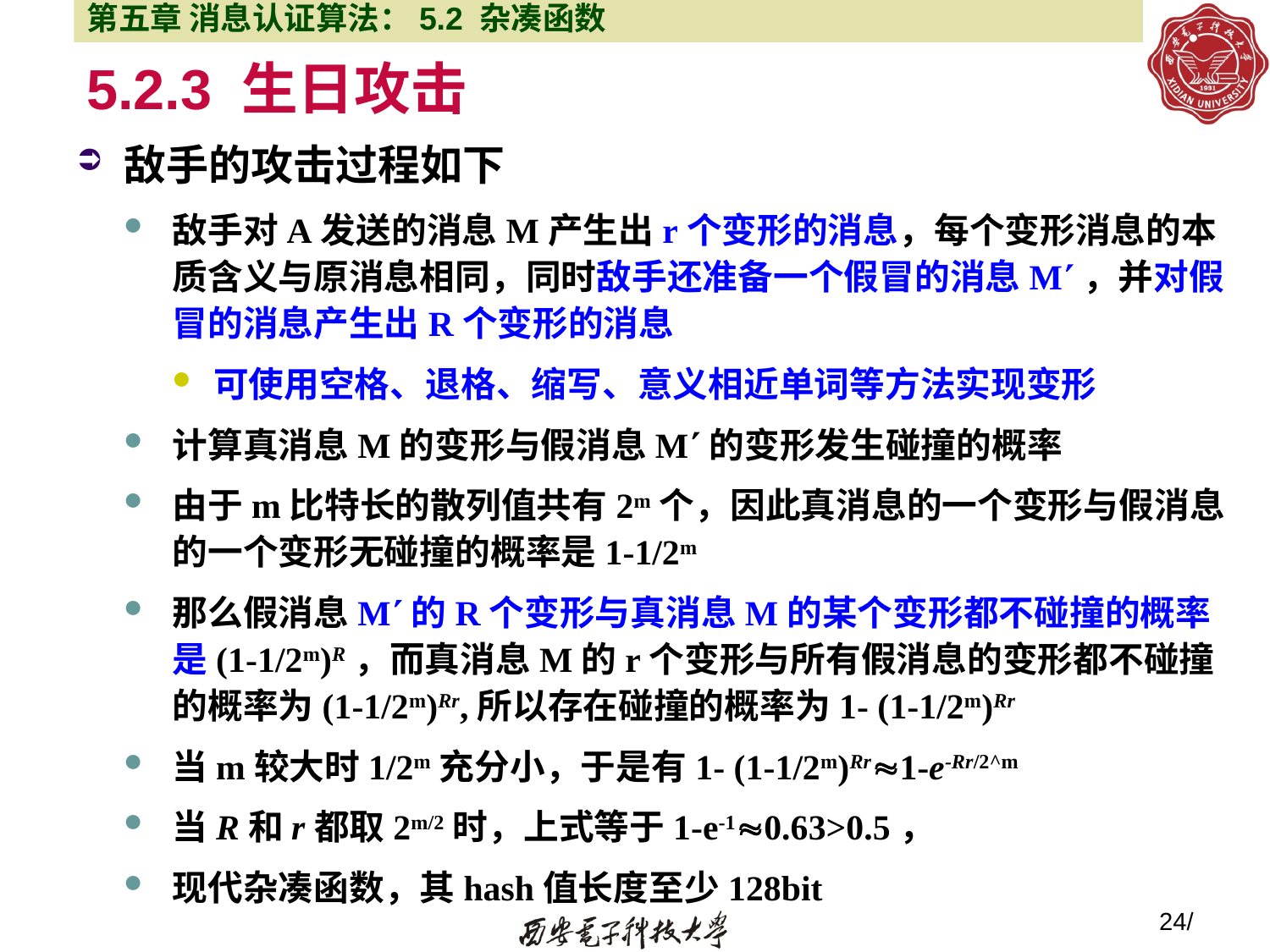

第五章 消息认证算法：5.2 杂凑函数
# 5.2.3 生日攻击
敌手的攻击过程如下
敌手对A发送的消息M产生出r个变形的消息，每个变形消息的本质含义与原消息相同，同时敌手还准备一个假冒的消息M′，并对假冒的消息产生出R个变形的消息
可使用空格、退格、缩写、意义相近单词等方法实现变形
计算真消息M的变形与假消息M′的变形发生碰撞的概率
由于m比特长的散列值共有2m个，因此真消息的一个变形与假消息的一个变形无碰撞的概率是1-1/2m
那么假消息M′的R个变形与真消息M的某个变形都不碰撞的概率是(1-1/2m)R，而真消息M的r个变形与所有假消息的变形都不碰撞的概率为(1-1/2m)Rr,所以存在碰撞的概率为1- (1-1/2m)Rr
当m较大时1/2m充分小，于是有1- (1-1/2m)Rr≈1-e-Rr/2^m
当R和r都取2m/2时，上式等于1-e-1≈0.63>0.5，
现代杂凑函数，其hash值长度至少128bit
24/